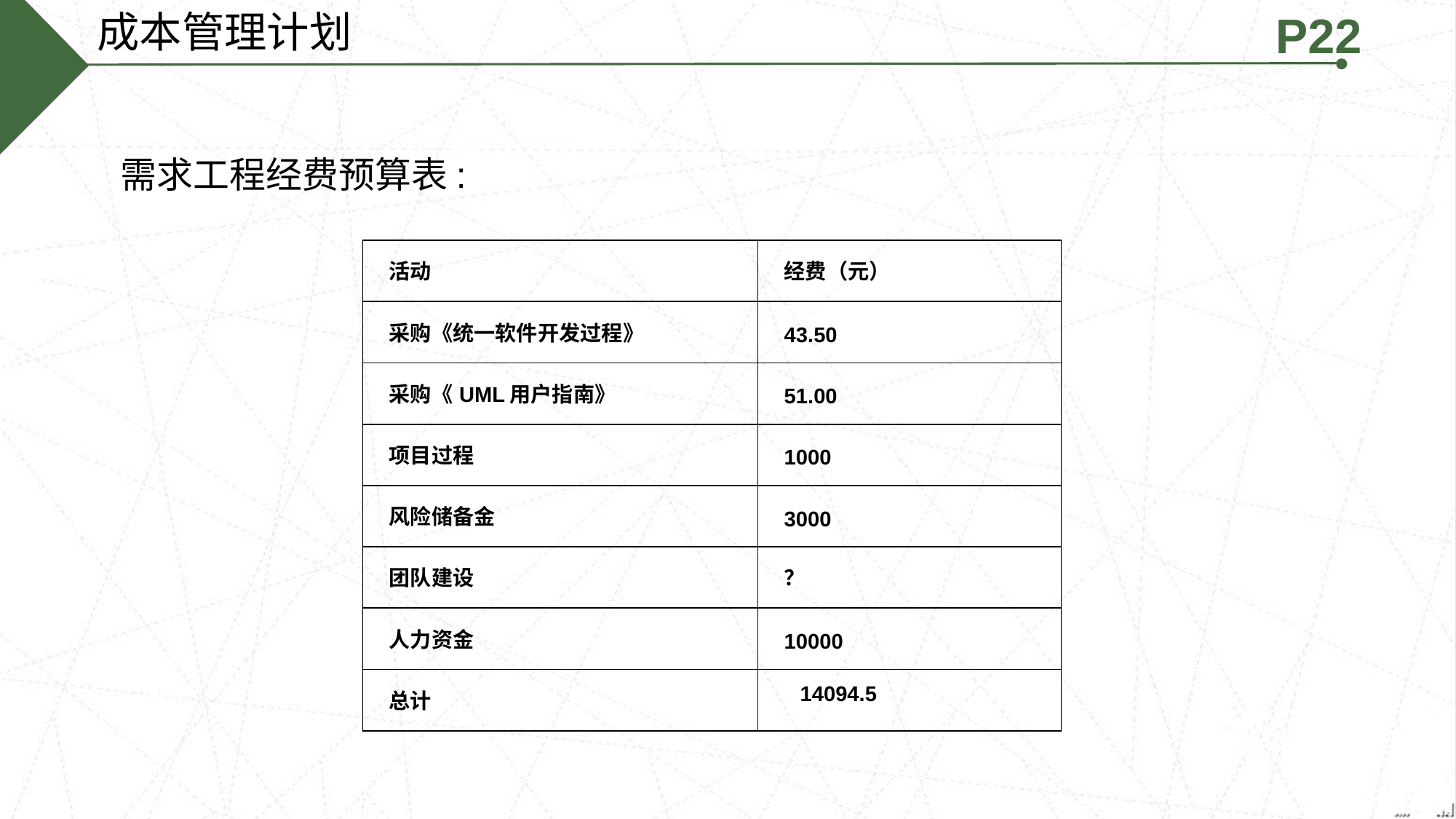

成本管理计划
P22

需求工程经费预算表:
| 活动 | 经费（元） |
| --- | --- |
| 采购《统一软件开发过程》 | 43.50 |
| 采购《UML用户指南》 | 51.00 |
| 项目过程 | 1000 |
| 风险储备金 | 3000 |
| 团队建设 | ？ |
| 人力资金 | 10000 |
| 总计 | 14094.5 |